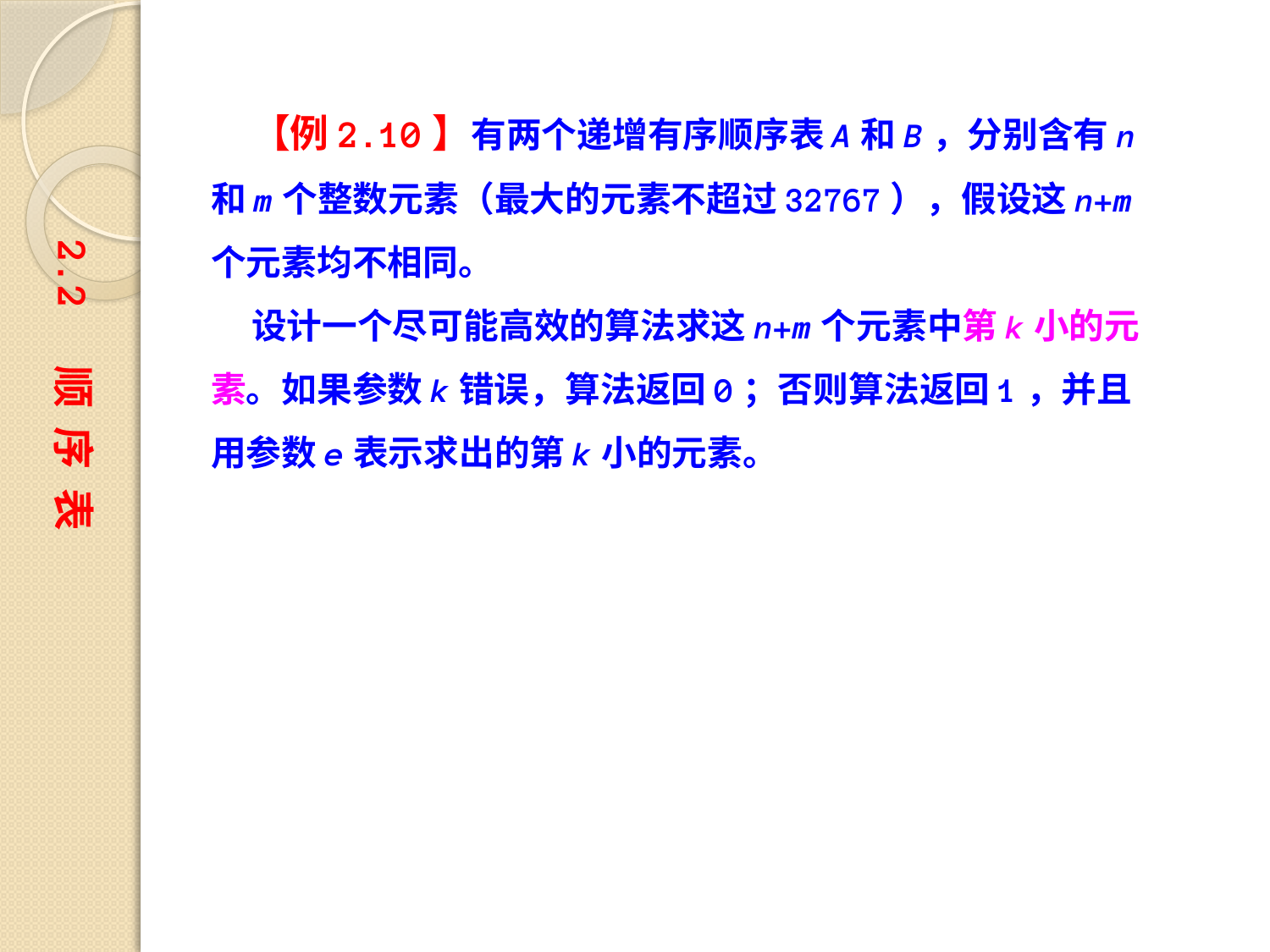

【例2.10】有两个递增有序顺序表A和B，分别含有n和m个整数元素（最大的元素不超过32767），假设这n+m个元素均不相同。
    设计一个尽可能高效的算法求这n+m个元素中第k小的元素。如果参数k错误，算法返回0；否则算法返回1，并且用参数e表示求出的第k小的元素。
2.2  顺  序  表